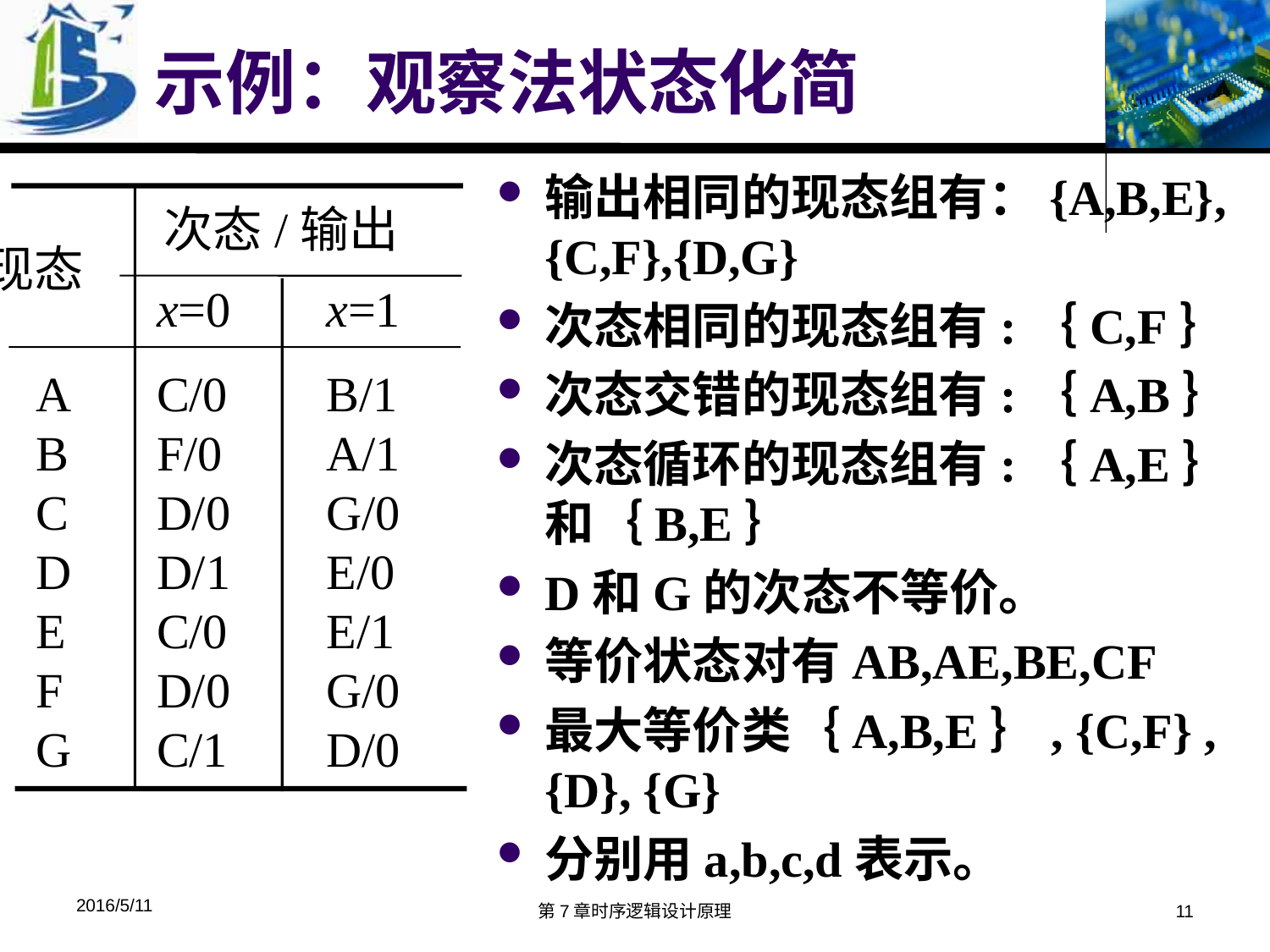

# 示例：观察法状态化简
输出相同的现态组有：{A,B,E},{C,F},{D,G}
次态相同的现态组有:｛C,F｝
次态交错的现态组有:｛A,B｝
次态循环的现态组有:｛A,E｝和｛B,E｝
D和G的次态不等价。
等价状态对有AB,AE,BE,CF
最大等价类｛A,B,E｝, {C,F} , {D}, {G}
分别用a,b,c,d表示。

次态/输出
现态
x=0
x=1

A
B
C
D
E
F
G
C/0
F/0
D/0
D/1
C/0
D/0
C/1
B/1
A/1
G/0
E/0
E/1
G/0
D/0

2016/5/11
第7章时序逻辑设计原理
11